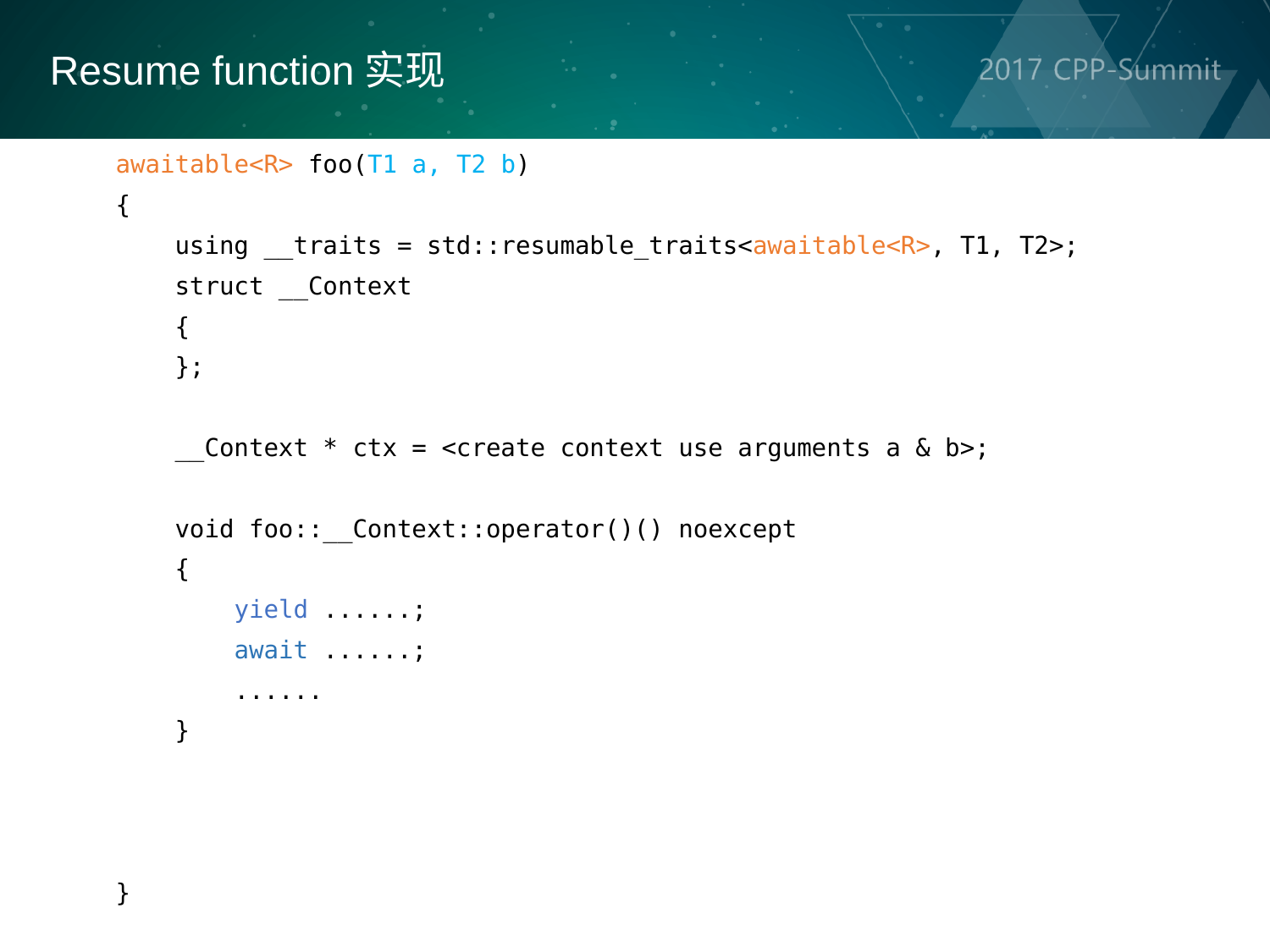

Resume function实现
awaitable<R> foo(T1 a, T2 b)
{
    using __traits = std::resumable_traits<awaitable<R>, T1, T2>;
    struct __Context
    {
    };

    __Context * ctx = <create context use arguments a & b>;

    void foo::__Context::operator()() noexcept
    {
        yield ......;
        await ......;
        ......
    }

}